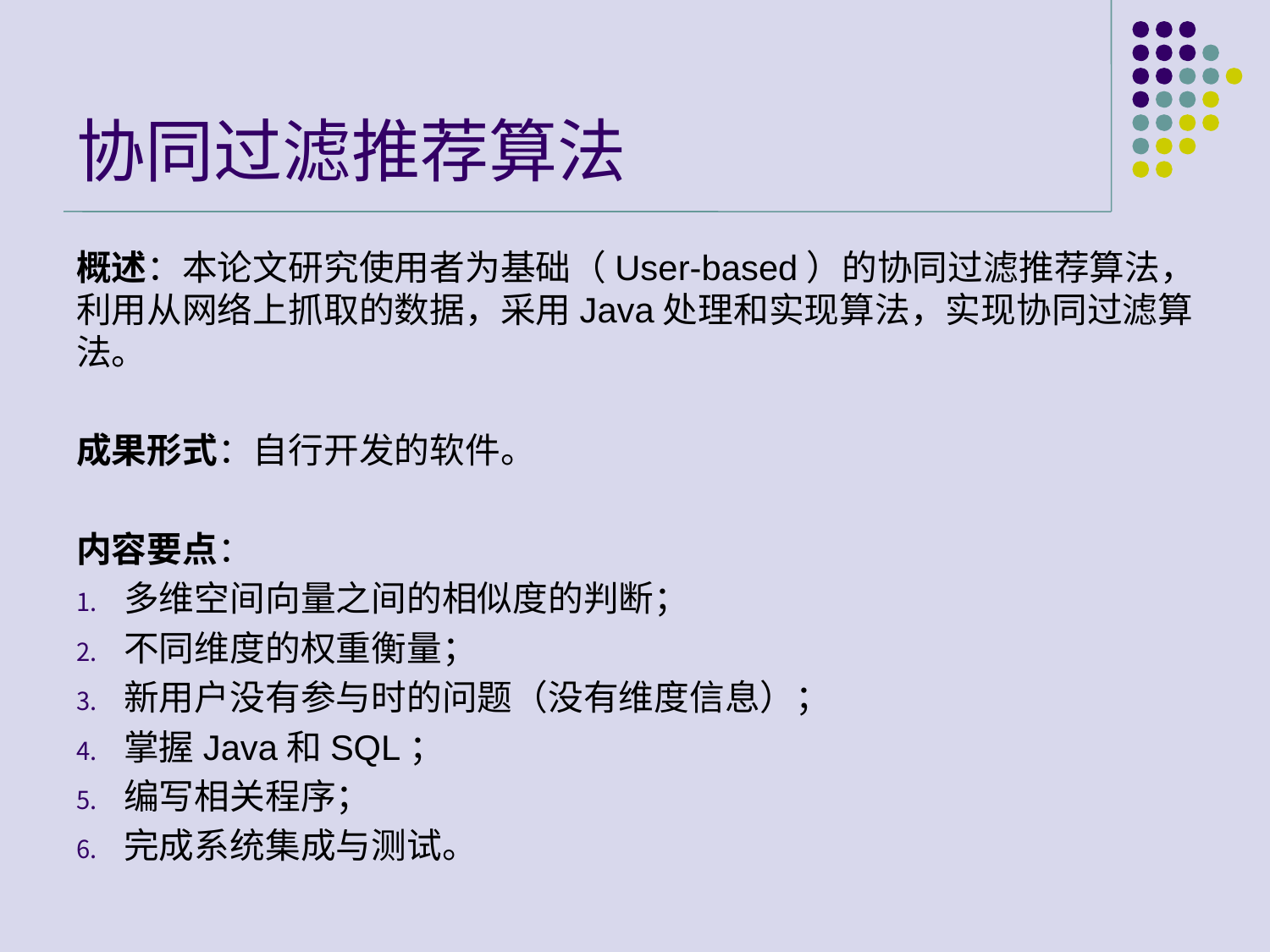

# 协同过滤推荐算法
概述：本论文研究使用者为基础（User-based）的协同过滤推荐算法，利用从网络上抓取的数据，采用Java处理和实现算法，实现协同过滤算法。

成果形式：自行开发的软件。

内容要点：
多维空间向量之间的相似度的判断；
不同维度的权重衡量；
新用户没有参与时的问题（没有维度信息）；
掌握Java和SQL；
编写相关程序；
完成系统集成与测试。